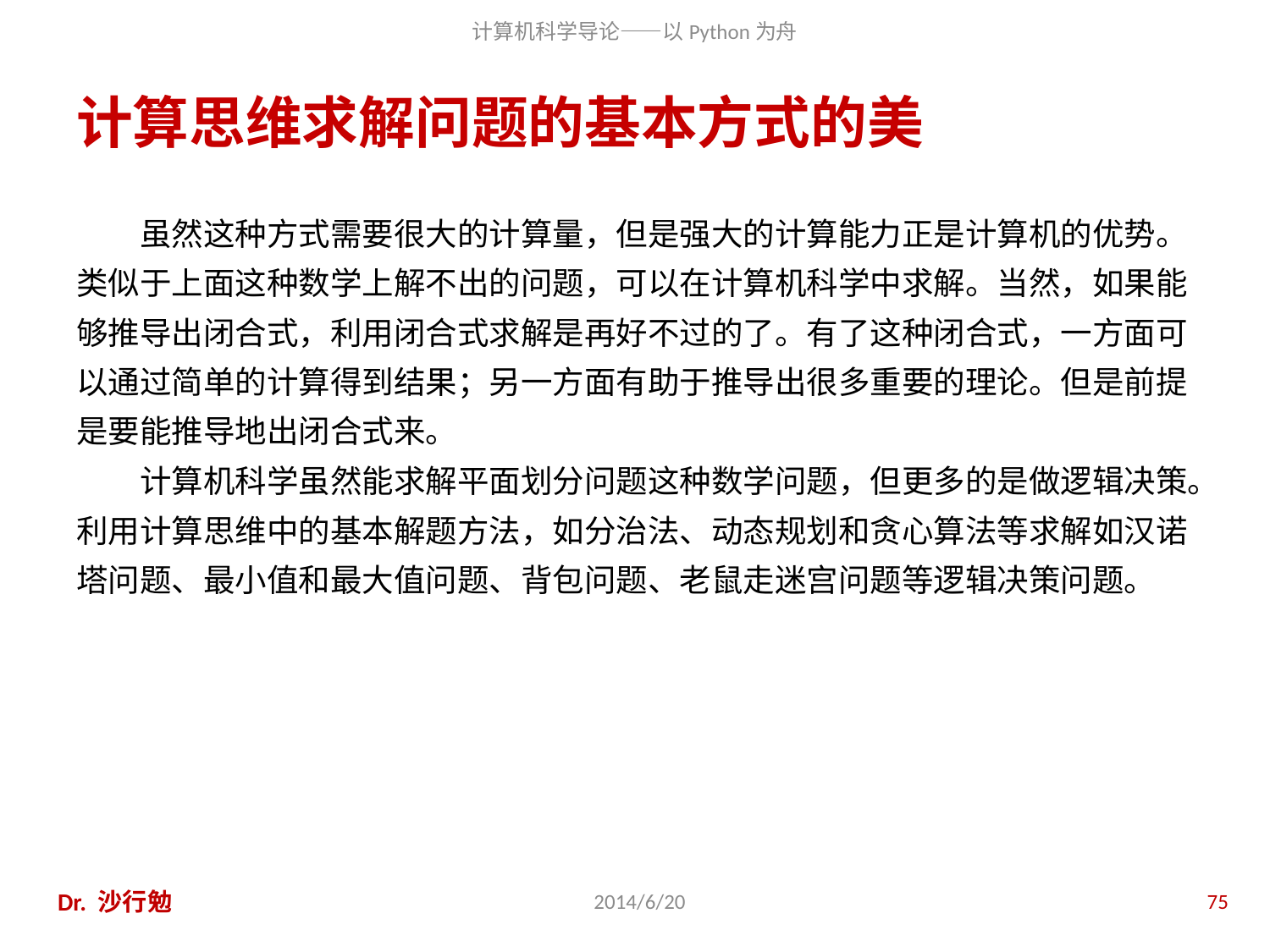

# 计算思维求解问题的基本方式的美
虽然这种方式需要很大的计算量，但是强大的计算能力正是计算机的优势。类似于上面这种数学上解不出的问题，可以在计算机科学中求解。当然，如果能够推导出闭合式，利用闭合式求解是再好不过的了。有了这种闭合式，一方面可以通过简单的计算得到结果；另一方面有助于推导出很多重要的理论。但是前提是要能推导地出闭合式来。
计算机科学虽然能求解平面划分问题这种数学问题，但更多的是做逻辑决策。利用计算思维中的基本解题方法，如分治法、动态规划和贪心算法等求解如汉诺塔问题、最小值和最大值问题、背包问题、老鼠走迷宫问题等逻辑决策问题。

Dr. 沙行勉
2014/6/20
75